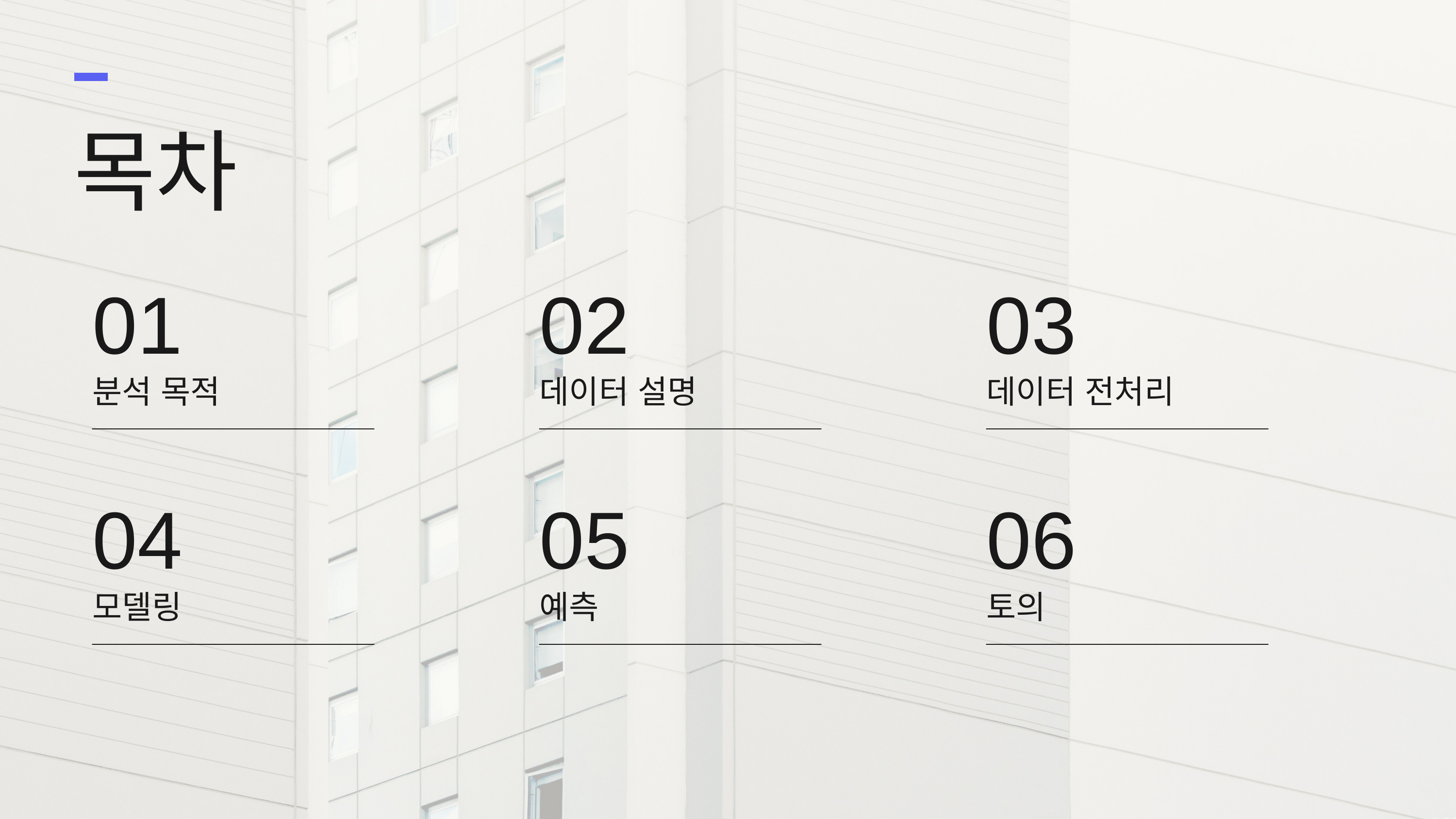

목차
01
분석 목적
02
데이터 설명
03
데이터 전처리
04
모델링
05
예측
06
토의